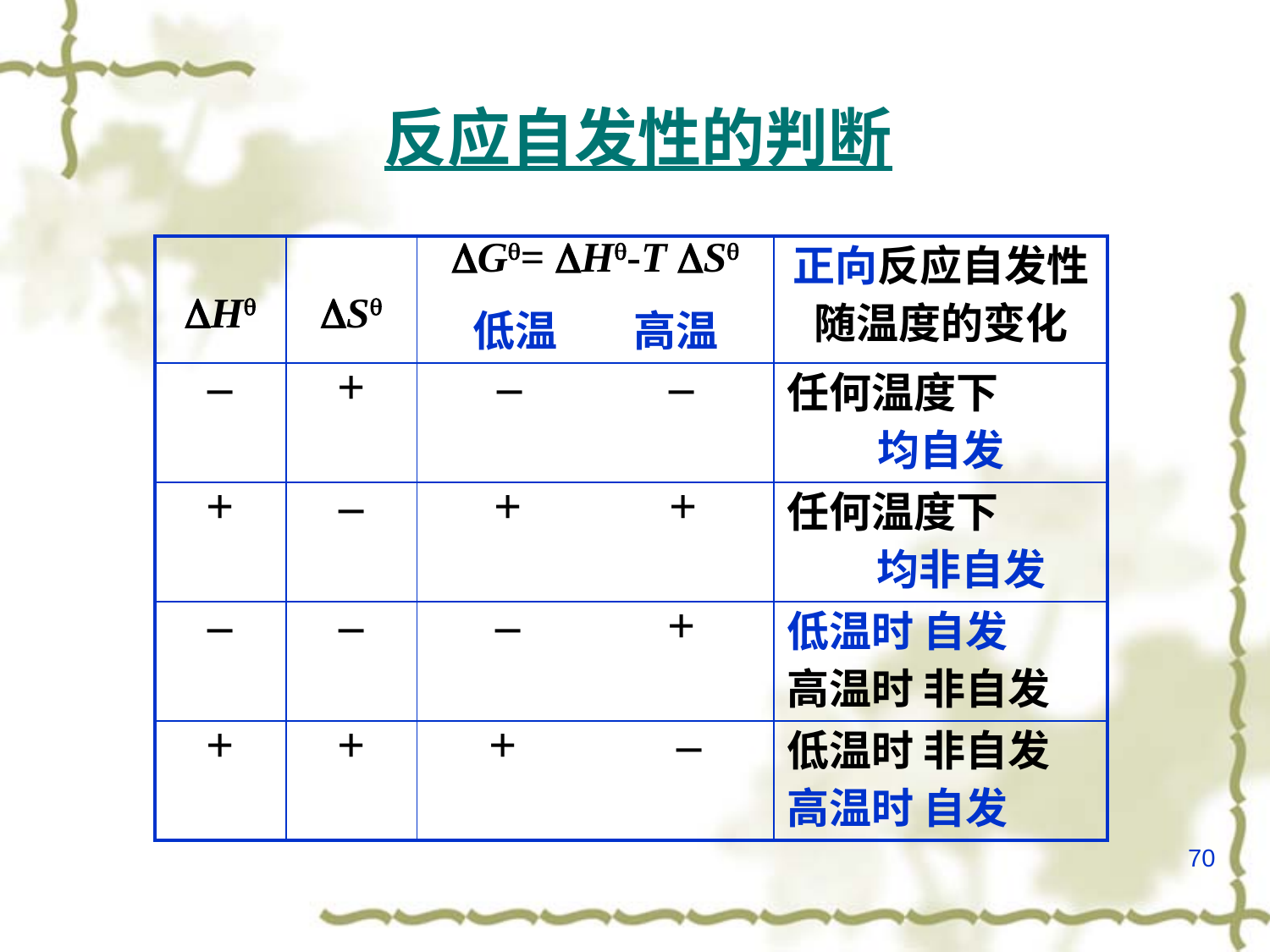

# 反应自发性的判断
| ΔHθ | ΔSθ | ΔGθ= ΔHθ-T ΔSθ 低温 高温 | 正向反应自发性 随温度的变化 |
| --- | --- | --- | --- |
| – | + | – – | 任何温度下 均自发 |
| + | – | + + | 任何温度下 均非自发 |
| – | – | – + | 低温时 自发 高温时 非自发 |
| + | + | + – | 低温时 非自发 高温时 自发 |

70